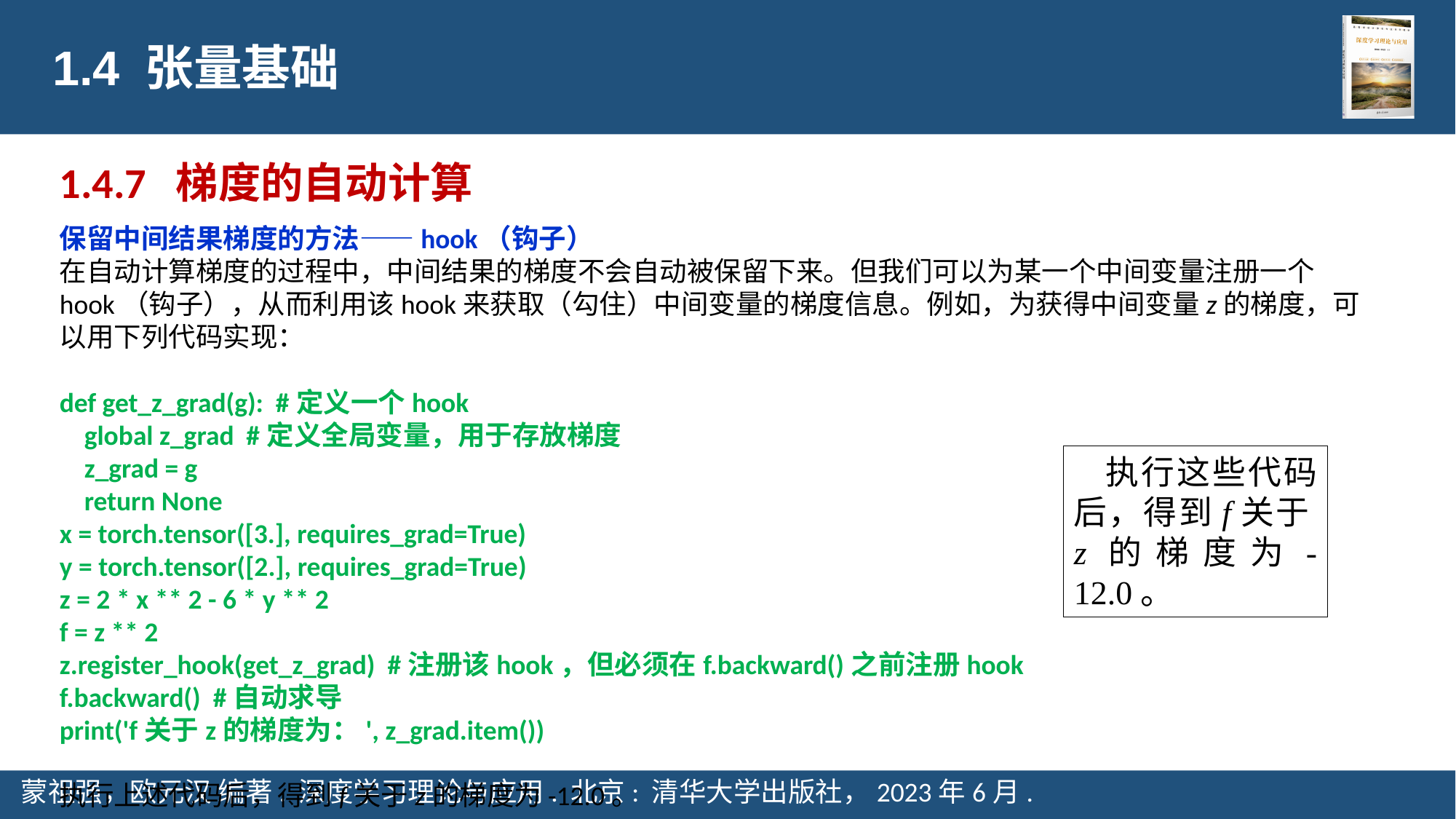

1.4 张量基础

1.4.7  梯度的自动计算
保留中间结果梯度的方法——hook（钩子）
在自动计算梯度的过程中，中间结果的梯度不会自动被保留下来。但我们可以为某一个中间变量注册一个hook（钩子），从而利用该hook来获取（勾住）中间变量的梯度信息。例如，为获得中间变量z的梯度，可以用下列代码实现：

def get_z_grad(g):  #定义一个hook
    global z_grad  #定义全局变量，用于存放梯度
    z_grad = g
    return None
x = torch.tensor([3.], requires_grad=True)
y = torch.tensor([2.], requires_grad=True)
z = 2 * x ** 2 - 6 * y ** 2
f = z ** 2
z.register_hook(get_z_grad)  #注册该hook，但必须在f.backward()之前注册hook
f.backward()  #自动求导
print('f关于z的梯度为：', z_grad.item())

执行上述代码后，得到f关于z的梯度为-12.0。
执行这些代码后，得到f关于z的梯度为-12.0。